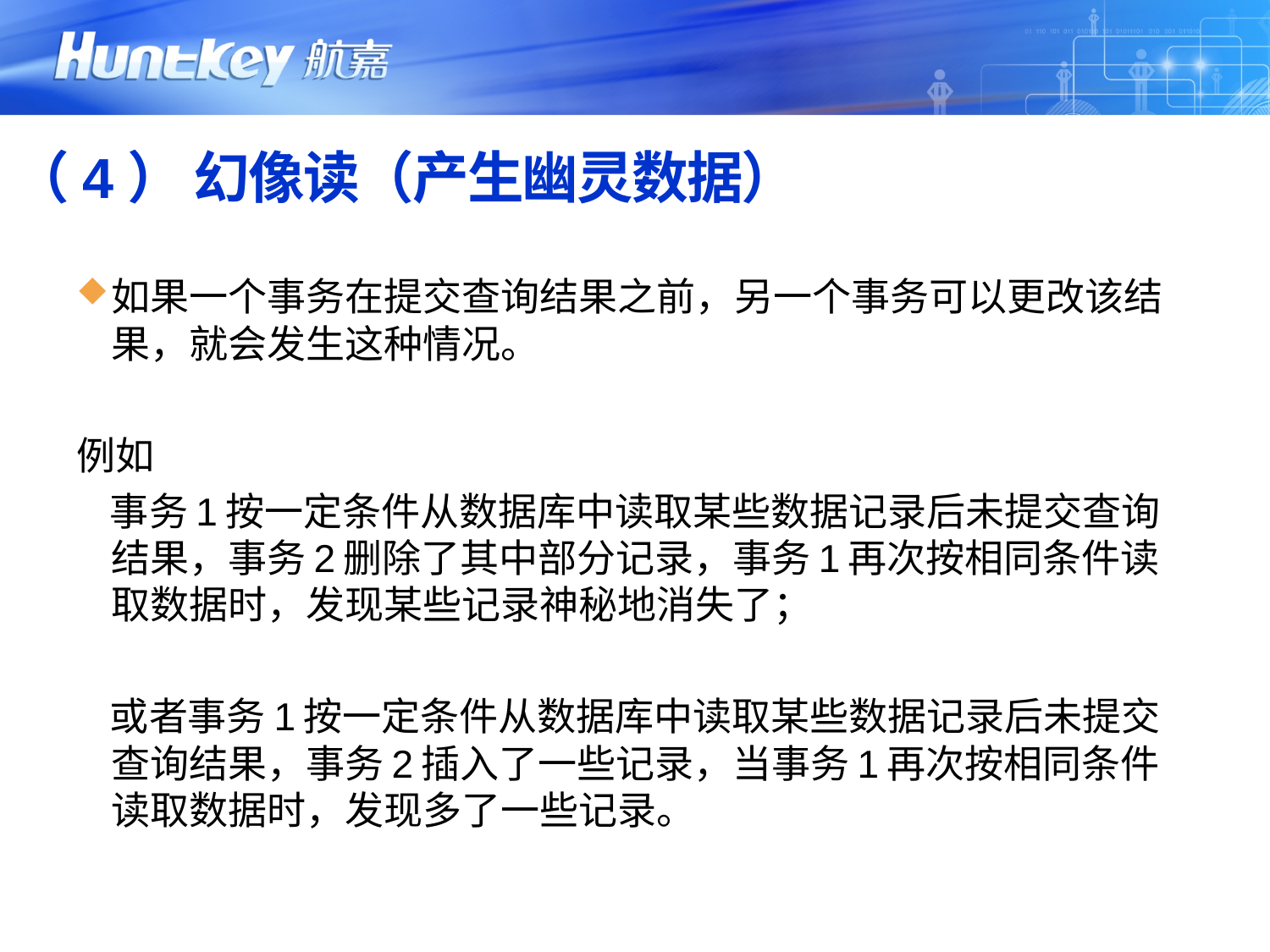

# （4） 幻像读（产生幽灵数据）
如果一个事务在提交查询结果之前，另一个事务可以更改该结果，就会发生这种情况。

例如
   事务1按一定条件从数据库中读取某些数据记录后未提交查询结果，事务2删除了其中部分记录，事务1再次按相同条件读取数据时，发现某些记录神秘地消失了；

   或者事务1按一定条件从数据库中读取某些数据记录后未提交查询结果，事务2插入了一些记录，当事务1再次按相同条件读取数据时，发现多了一些记录。